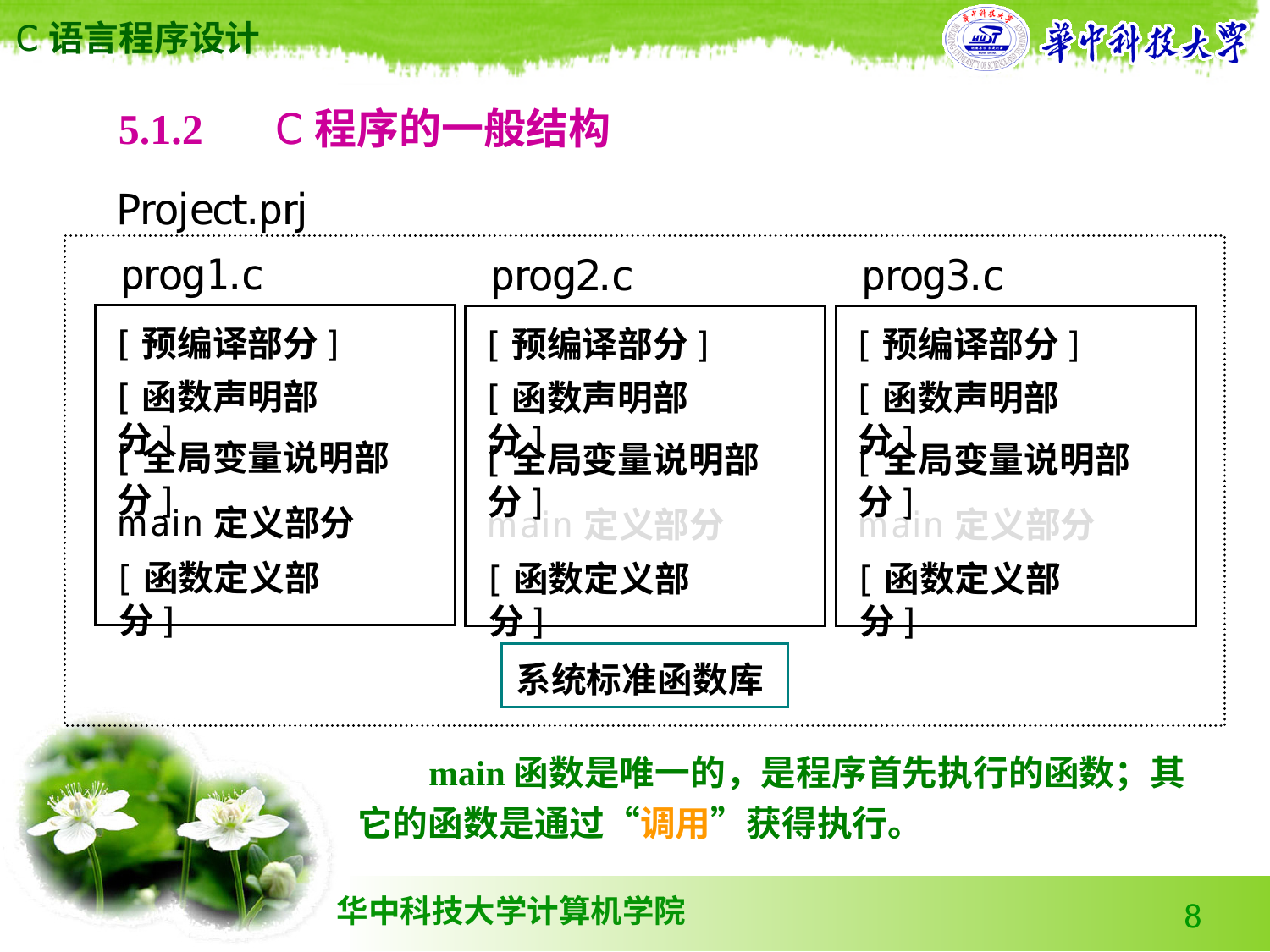

5.1.2 　C程序的一般结构
Project.prj

prog1.c

[预编译部分]
[函数声明部分]
[全局变量说明部分]
main定义部分
[函数定义部分]
prog2.c

[预编译部分]
[函数声明部分]
[全局变量说明部分]
main定义部分
[函数定义部分]
prog3.c

[预编译部分]
[函数声明部分]
[全局变量说明部分]
main定义部分
[函数定义部分]
系统标准函数库
        main函数是唯一的，是程序首先执行的函数；其它的函数是通过“调用”获得执行。
8